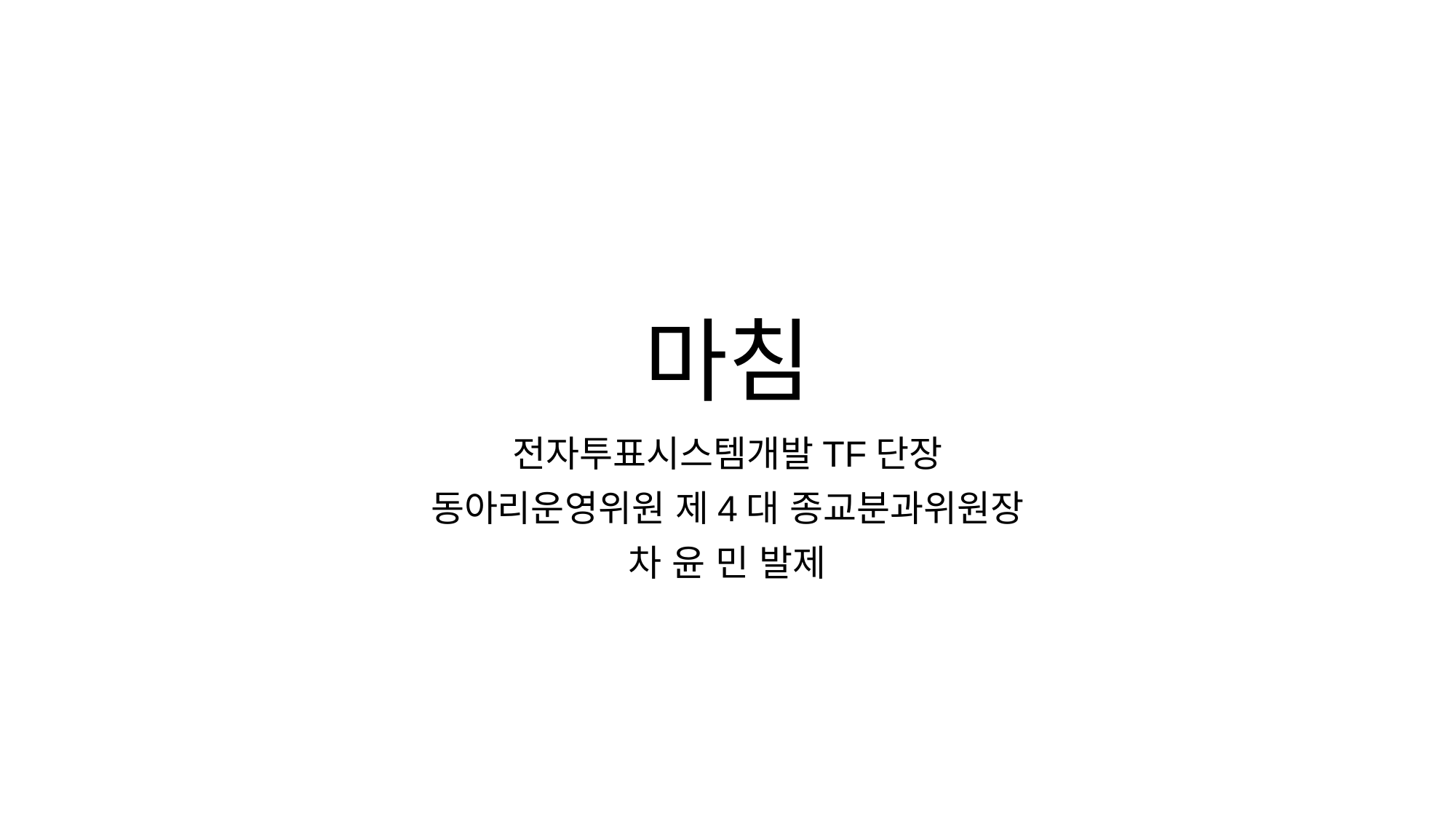

# 마침
전자투표시스템개발TF단장
동아리운영위원 제4대 종교분과위원장
차 윤 민 발제